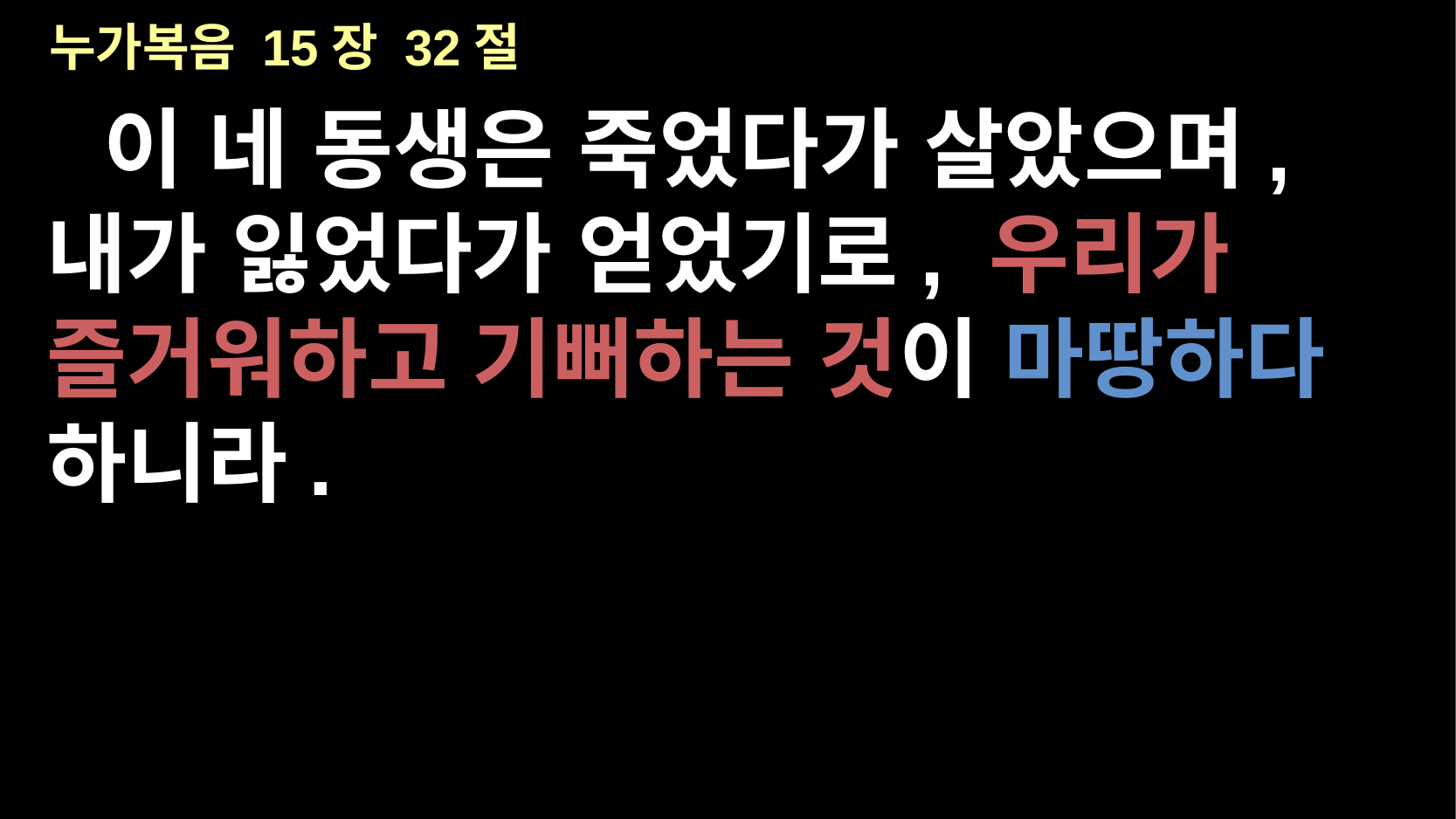

# 누가복음 15장 32절
이 네 동생은 죽었다가 살았으며, 내가 잃었다가 얻었기로, 우리가 즐거워하고 기뻐하는 것이 마땅하다 하니라.